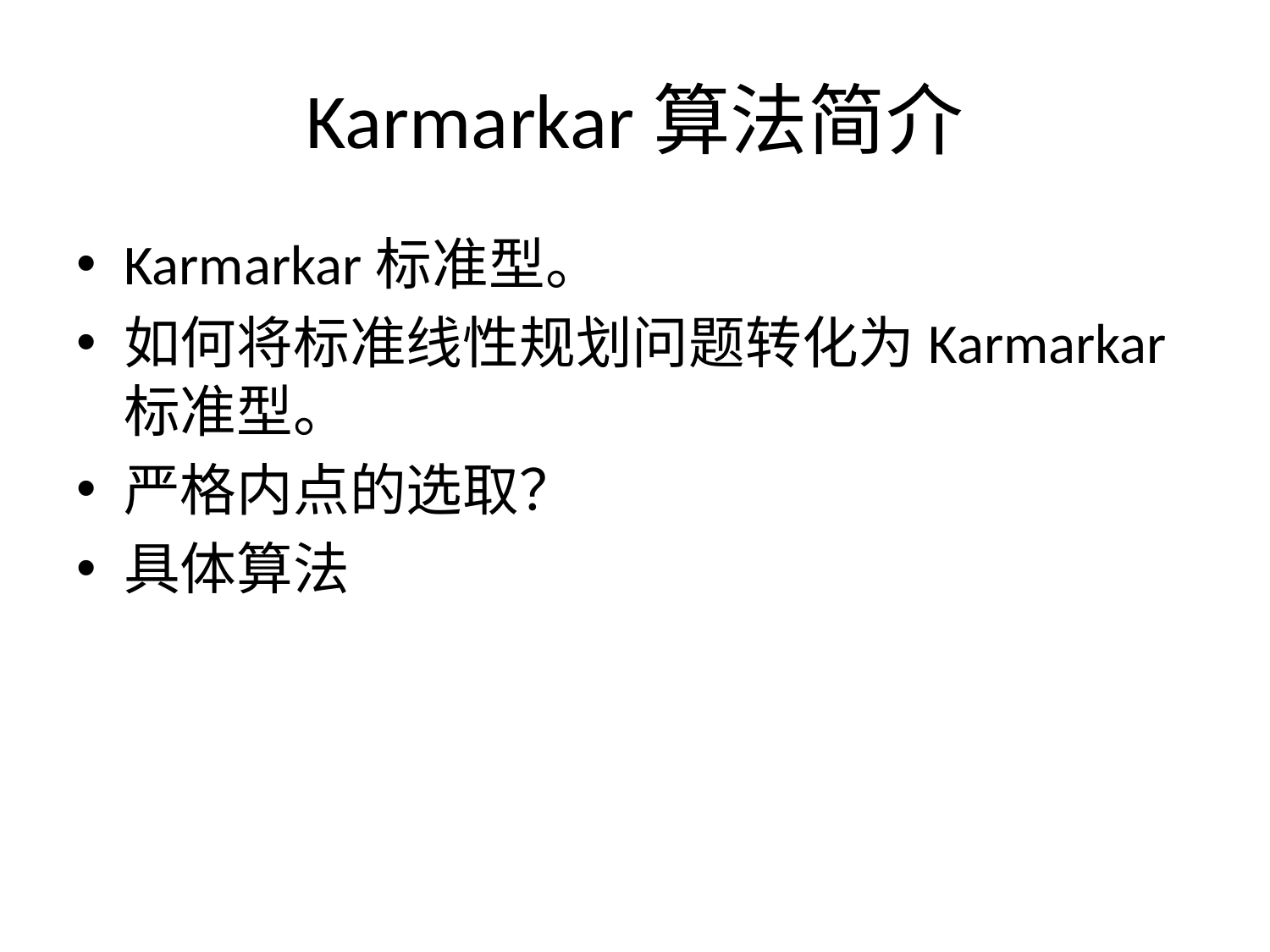

# Karmarkar算法简介
Karmarkar标准型。
如何将标准线性规划问题转化为Karmarkar标准型。
严格内点的选取？
具体算法